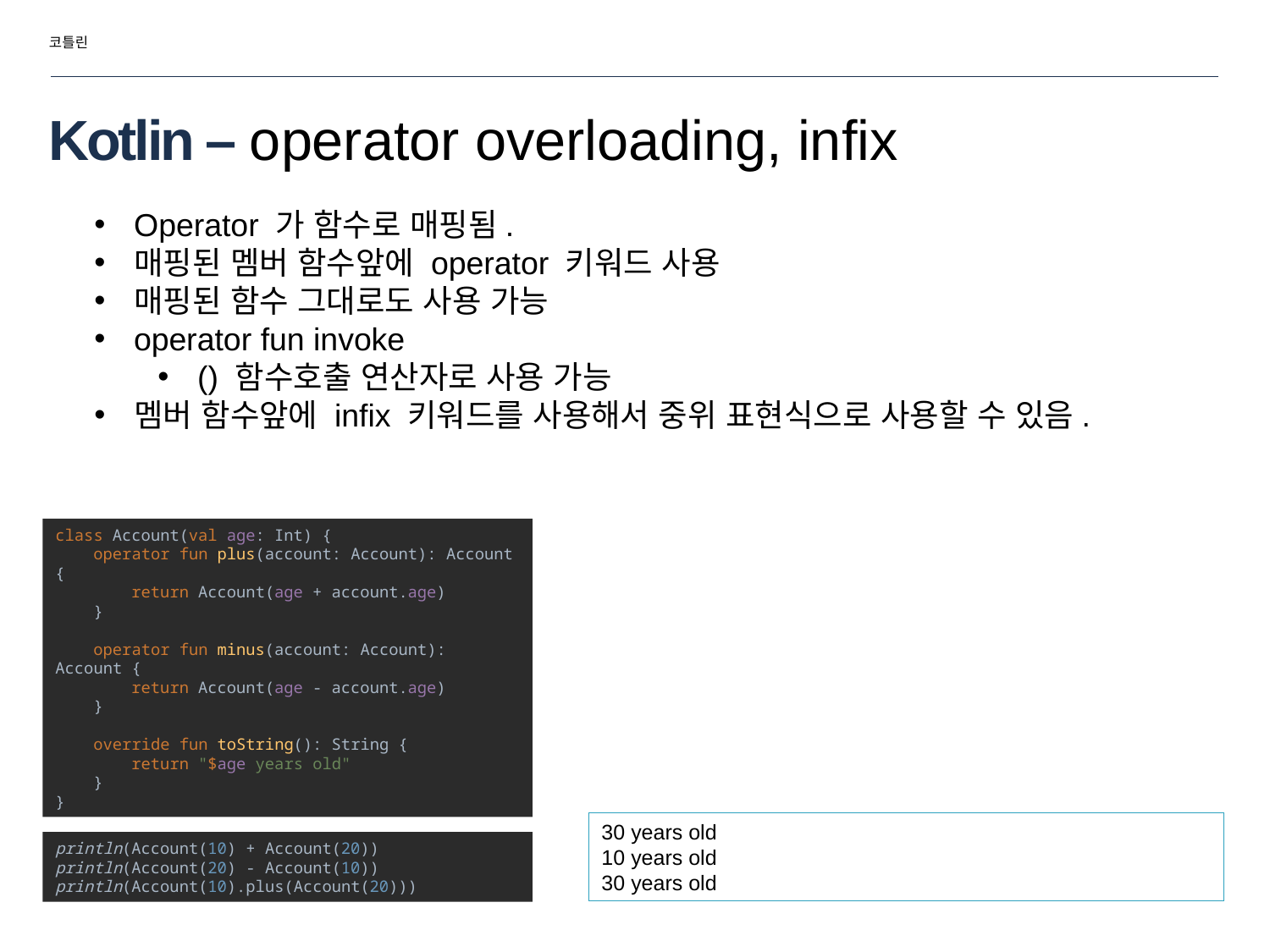

코틀린
# Kotlin – operator overloading, infix

Operator 가 함수로 매핑됨.
매핑된 멤버 함수앞에 operator 키워드 사용
매핑된 함수 그대로도 사용 가능
operator fun invoke
() 함수호출 연산자로 사용 가능
멤버 함수앞에 infix 키워드를 사용해서 중위 표현식으로 사용할 수 있음.
class Account(val age: Int) {
    operator fun plus(account: Account): Account {
        return Account(age + account.age)
    }
    operator fun minus(account: Account): Account {
        return Account(age - account.age)
    }
    override fun toString(): String {
        return "$age years old"
    }
}
30 years old
10 years old
30 years old
println(Account(10) + Account(20))
println(Account(20) - Account(10))
println(Account(10).plus(Account(20)))